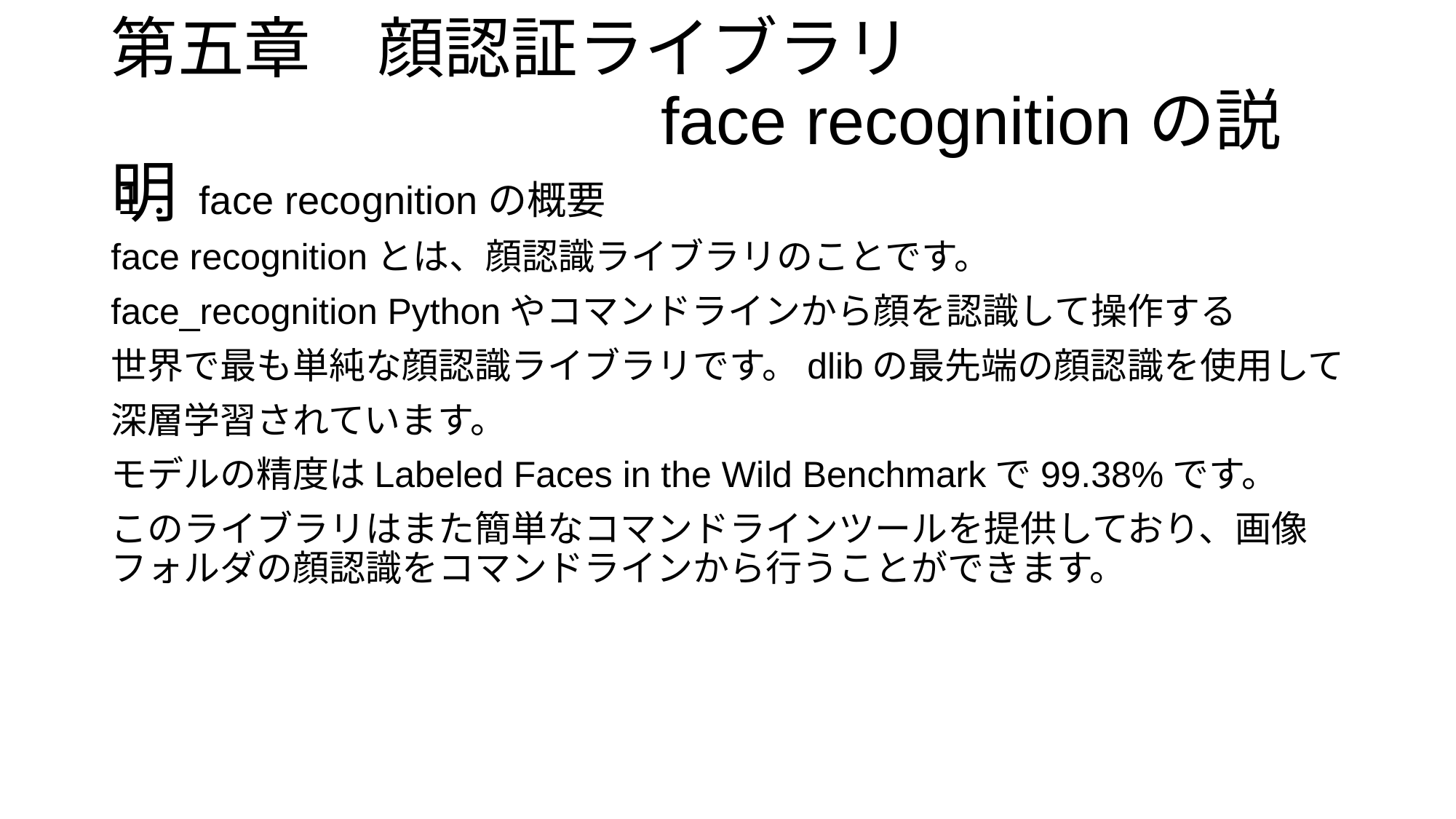

# 第五章　顔認証ライブラリ 　　　　　　　　face recognitionの説明
１．face recognitionの概要
face recognitionとは、顔認識ライブラリのことです。
face_recognition Pythonやコマンドラインから顔を認識して操作する
世界で最も単純な顔認識ライブラリです。dlibの最先端の顔認識を使用して
深層学習されています。
モデルの精度はLabeled Faces in the Wild Benchmarkで99.38%です。
このライブラリはまた簡単なコマンドラインツールを提供しており、画像フォルダの顔認識をコマンドラインから行うことができます。